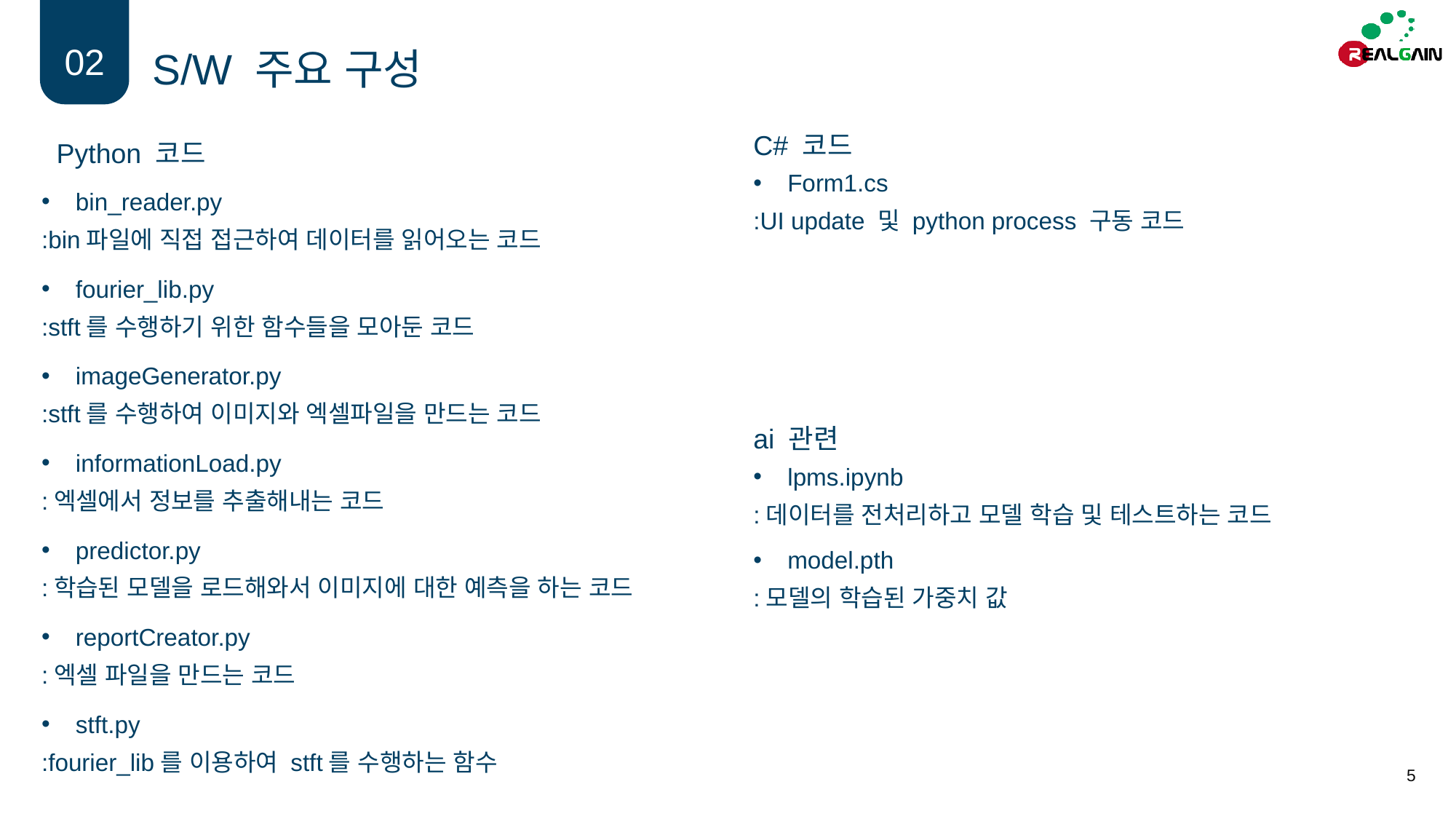

02
S/W 주요 구성
C# 코드
Python 코드
Form1.cs
:UI update 및 python process 구동 코드
bin_reader.py
:bin파일에 직접 접근하여 데이터를 읽어오는 코드
fourier_lib.py
:stft를 수행하기 위한 함수들을 모아둔 코드
imageGenerator.py
:stft를 수행하여 이미지와 엑셀파일을 만드는 코드
ai 관련
informationLoad.py
:엑셀에서 정보를 추출해내는 코드
lpms.ipynb
:데이터를 전처리하고 모델 학습 및 테스트하는 코드
predictor.py
:학습된 모델을 로드해와서 이미지에 대한 예측을 하는 코드
model.pth
:모델의 학습된 가중치 값
reportCreator.py
:엑셀 파일을 만드는 코드
stft.py
:fourier_lib를 이용하여 stft를 수행하는 함수